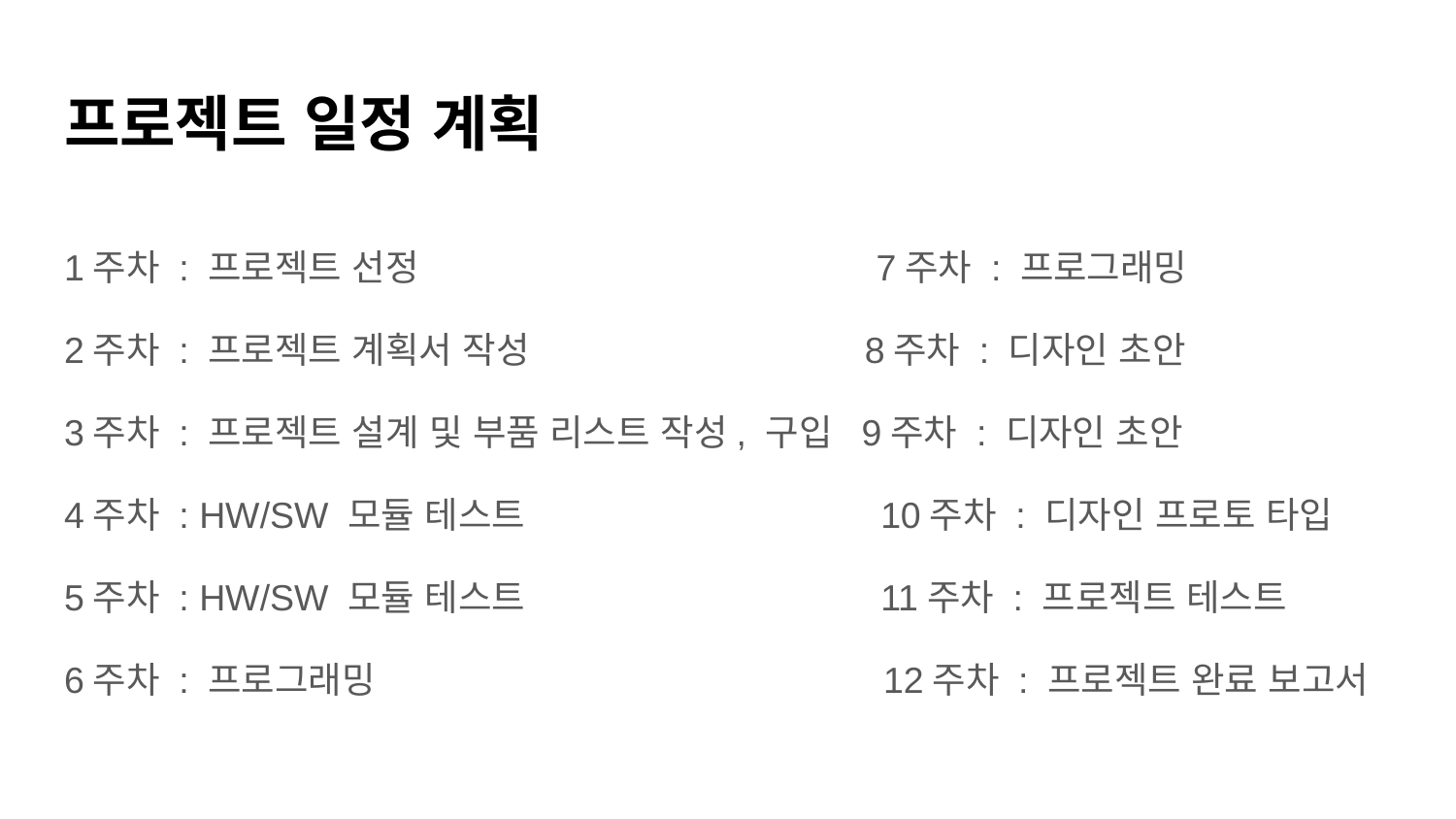

# 프로젝트 일정 계획
1주차 : 프로젝트 선정                                            7주차 : 프로그래밍
2주차 : 프로젝트 계획서 작성                                8주차 : 디자인 초안
3주차 : 프로젝트 설계 및 부품 리스트 작성, 구입  9주차 : 디자인 초안
4주차 : HW/SW 모듈 테스트                                  10주차 : 디자인 프로토 타입
5주차 : HW/SW 모듈 테스트                                  11주차 : 프로젝트 테스트
6주차 : 프로그래밍                                                 12주차 : 프로젝트 완료 보고서